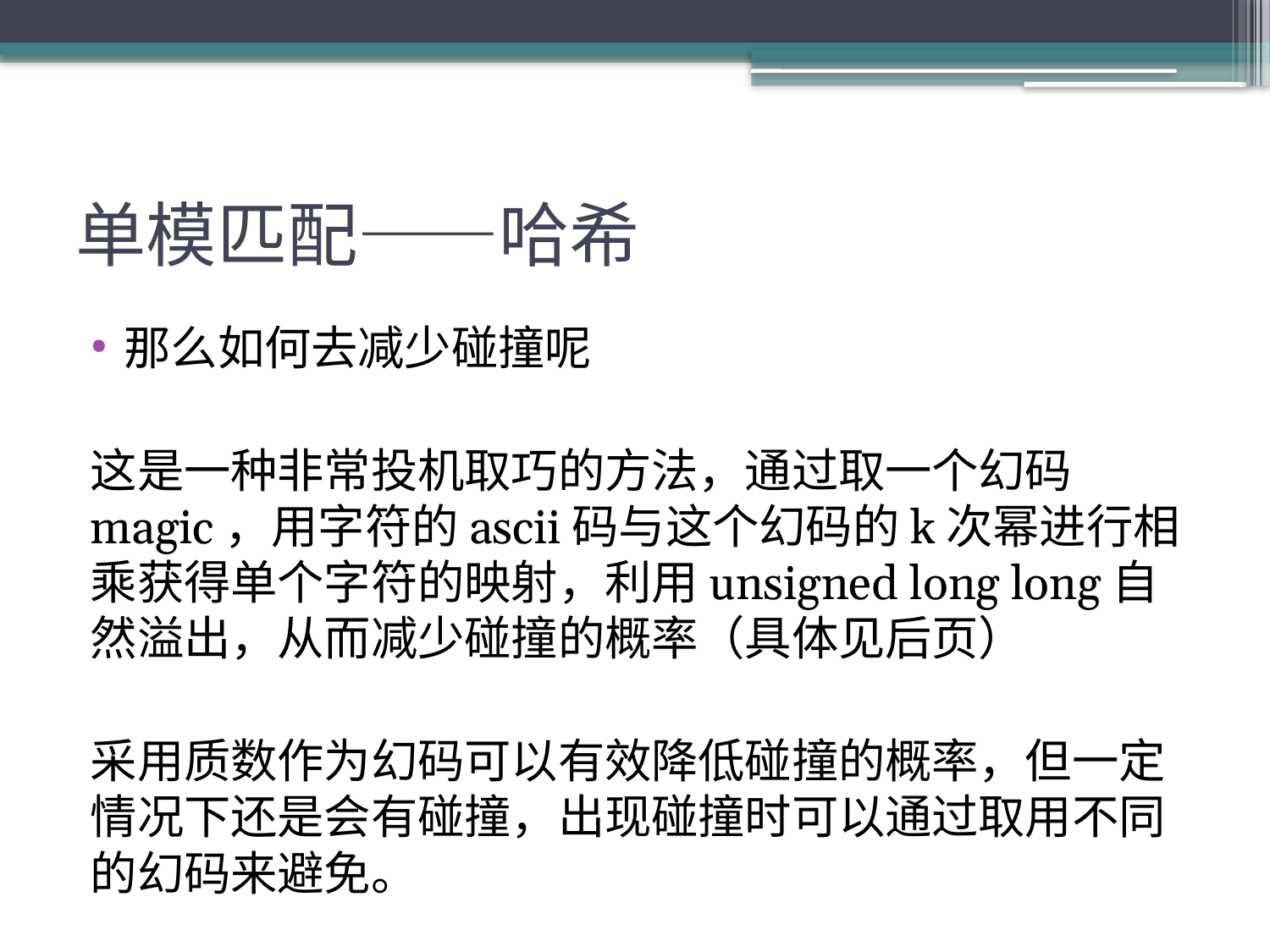

# 单模匹配——哈希
那么如何去减少碰撞呢

这是一种非常投机取巧的方法，通过取一个幻码magic，用字符的ascii码与这个幻码的k次幂进行相乘获得单个字符的映射，利用unsigned long long自然溢出，从而减少碰撞的概率（具体见后页）

采用质数作为幻码可以有效降低碰撞的概率，但一定情况下还是会有碰撞，出现碰撞时可以通过取用不同的幻码来避免。